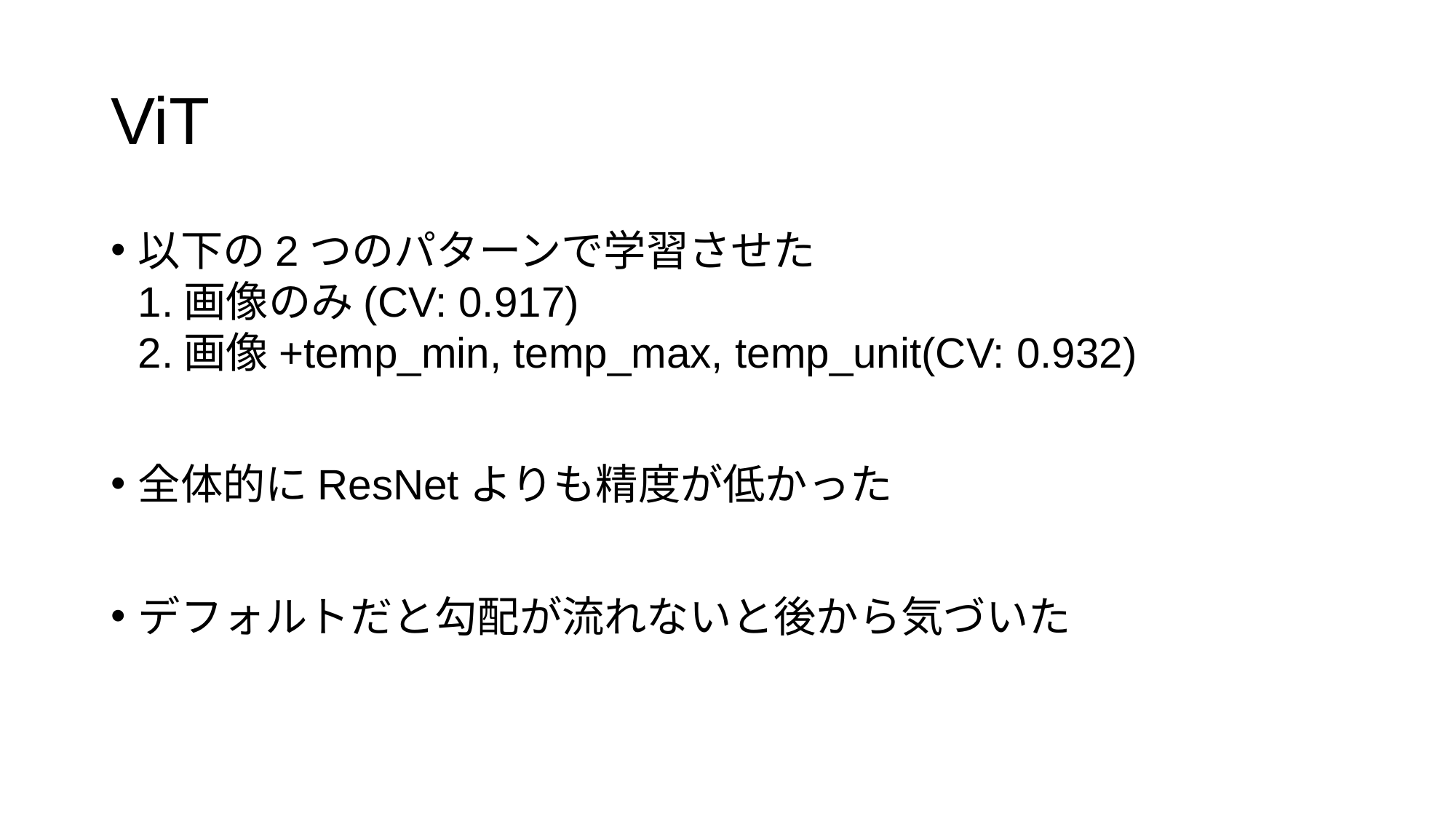

# ViT
以下の2つのパターンで学習させた
1.画像のみ(CV: 0.917)
2.画像+temp_min, temp_max, temp_unit(CV: 0.932)

全体的にResNetよりも精度が低かった

デフォルトだと勾配が流れないと後から気づいた